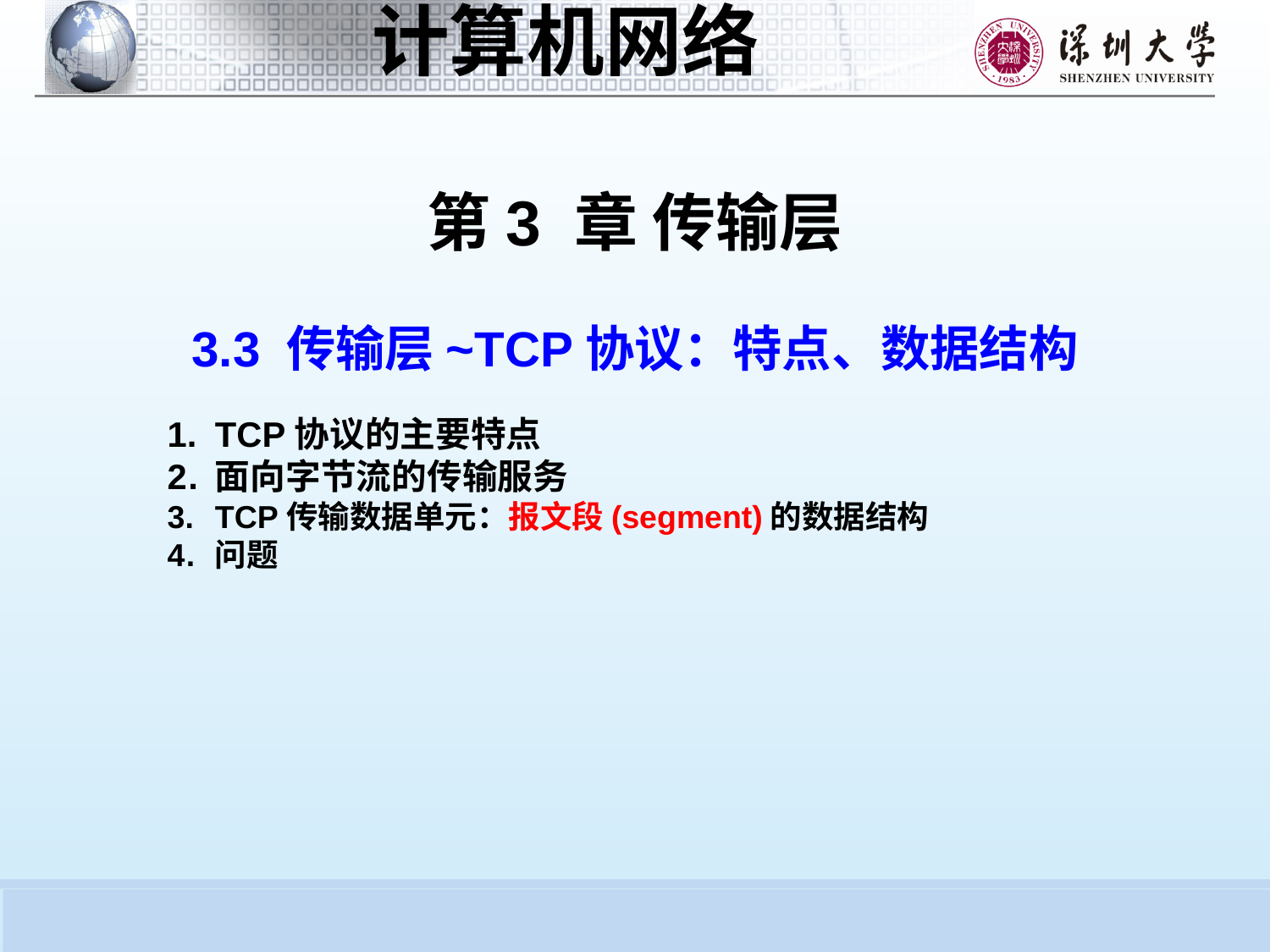

第3 章 传输层

3.3 传输层~TCP协议：特点、数据结构
TCP协议的主要特点
面向字节流的传输服务
TCP传输数据单元：报文段(segment)的数据结构
问题